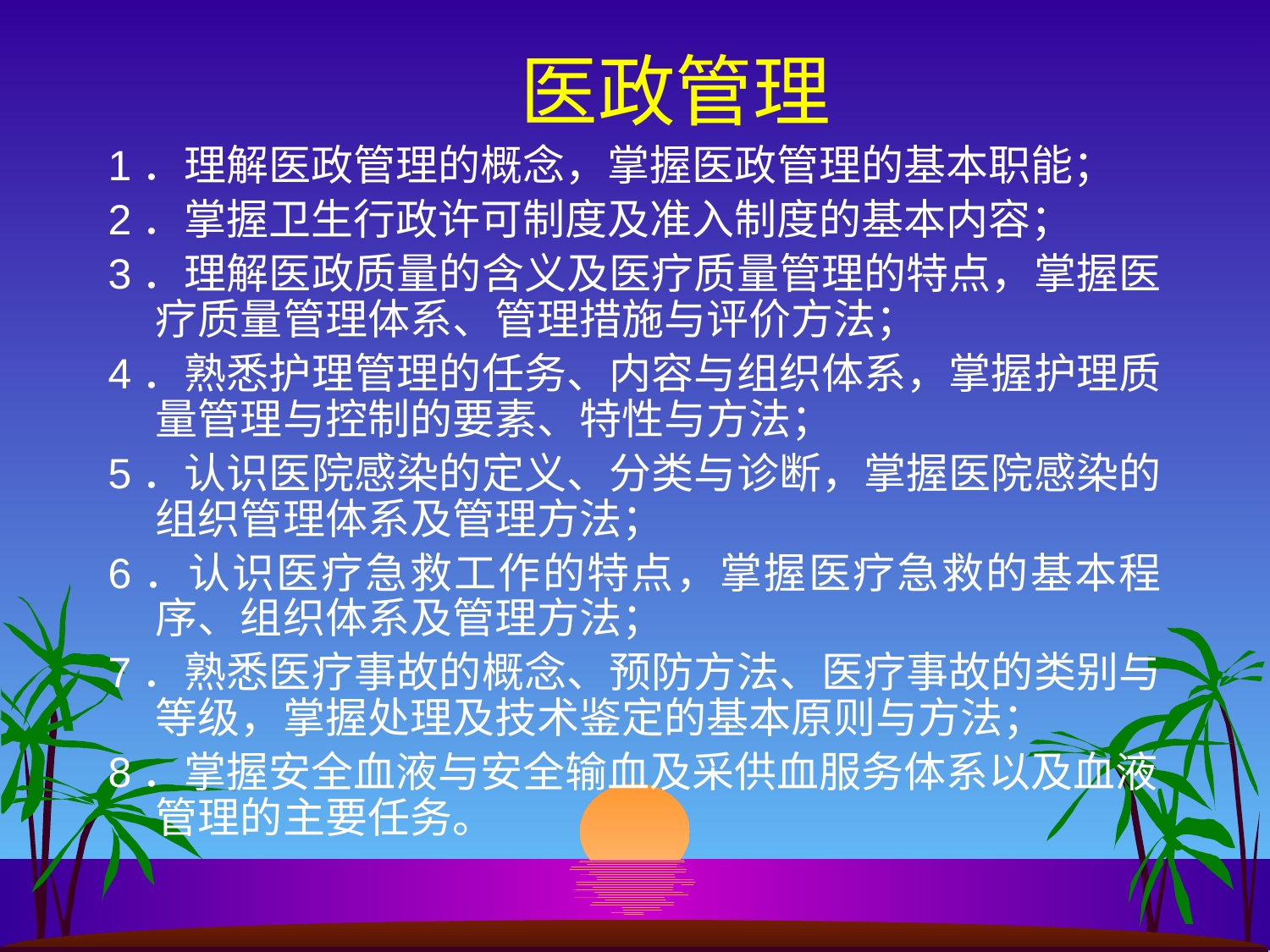

# 医政管理
1．理解医政管理的概念，掌握医政管理的基本职能；
2．掌握卫生行政许可制度及准入制度的基本内容；
3．理解医政质量的含义及医疗质量管理的特点，掌握医疗质量管理体系、管理措施与评价方法；
4．熟悉护理管理的任务、内容与组织体系，掌握护理质量管理与控制的要素、特性与方法；
5．认识医院感染的定义、分类与诊断，掌握医院感染的组织管理体系及管理方法；
6．认识医疗急救工作的特点，掌握医疗急救的基本程序、组织体系及管理方法；
7．熟悉医疗事故的概念、预防方法、医疗事故的类别与等级，掌握处理及技术鉴定的基本原则与方法；
8．掌握安全血液与安全输血及采供血服务体系以及血液管理的主要任务。

​